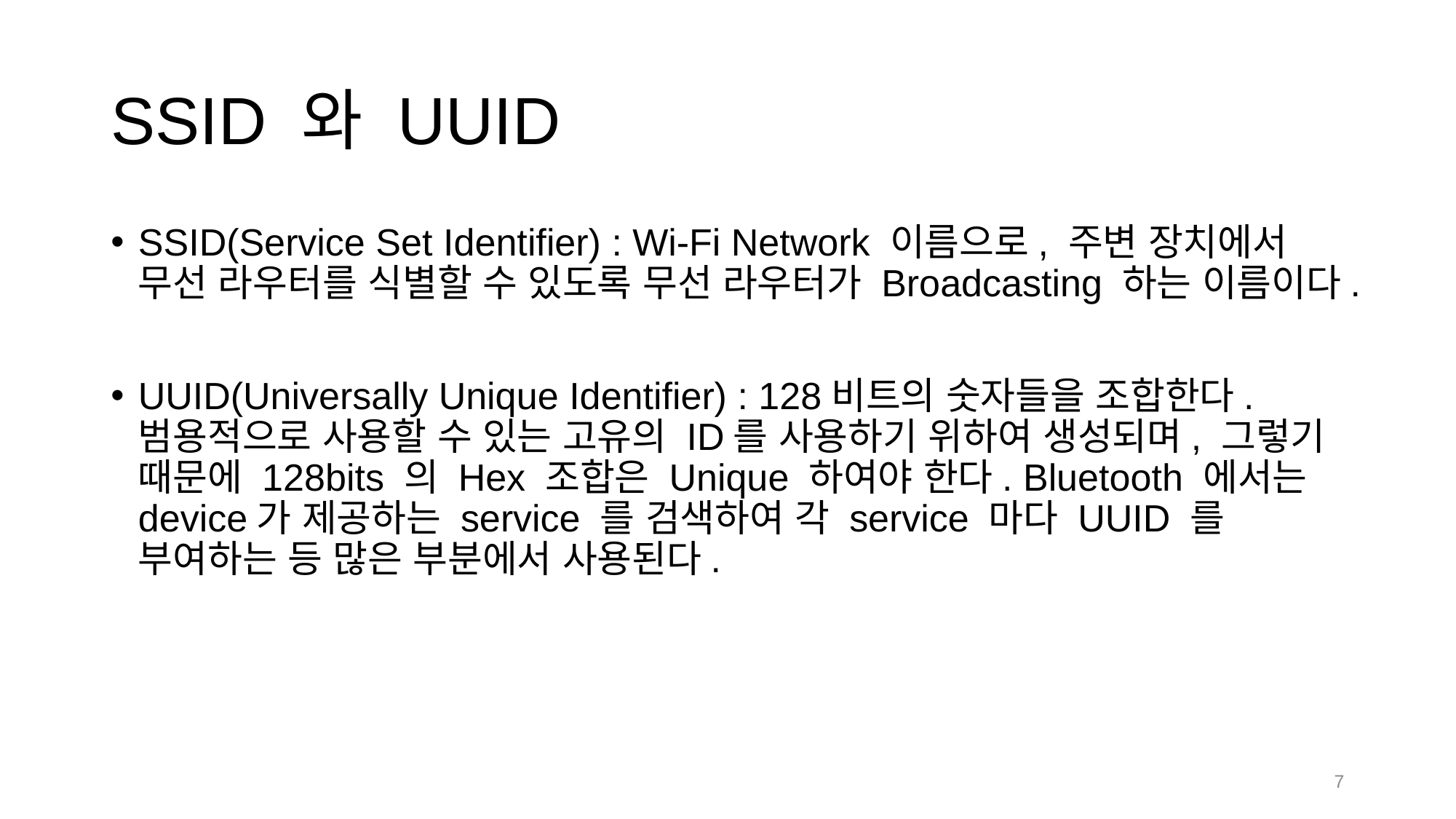

# SSID 와 UUID
SSID(Service Set Identifier) : Wi-Fi Network 이름으로, 주변 장치에서 무선 라우터를 식별할 수 있도록 무선 라우터가 Broadcasting 하는 이름이다.

UUID(Universally Unique Identifier) : 128비트의 숫자들을 조합한다. 범용적으로 사용할 수 있는 고유의 ID를 사용하기 위하여 생성되며, 그렇기 때문에 128bits 의 Hex 조합은 Unique 하여야 한다. Bluetooth 에서는 device가 제공하는 service 를 검색하여 각 service 마다 UUID 를 부여하는 등 많은 부분에서 사용된다.
7